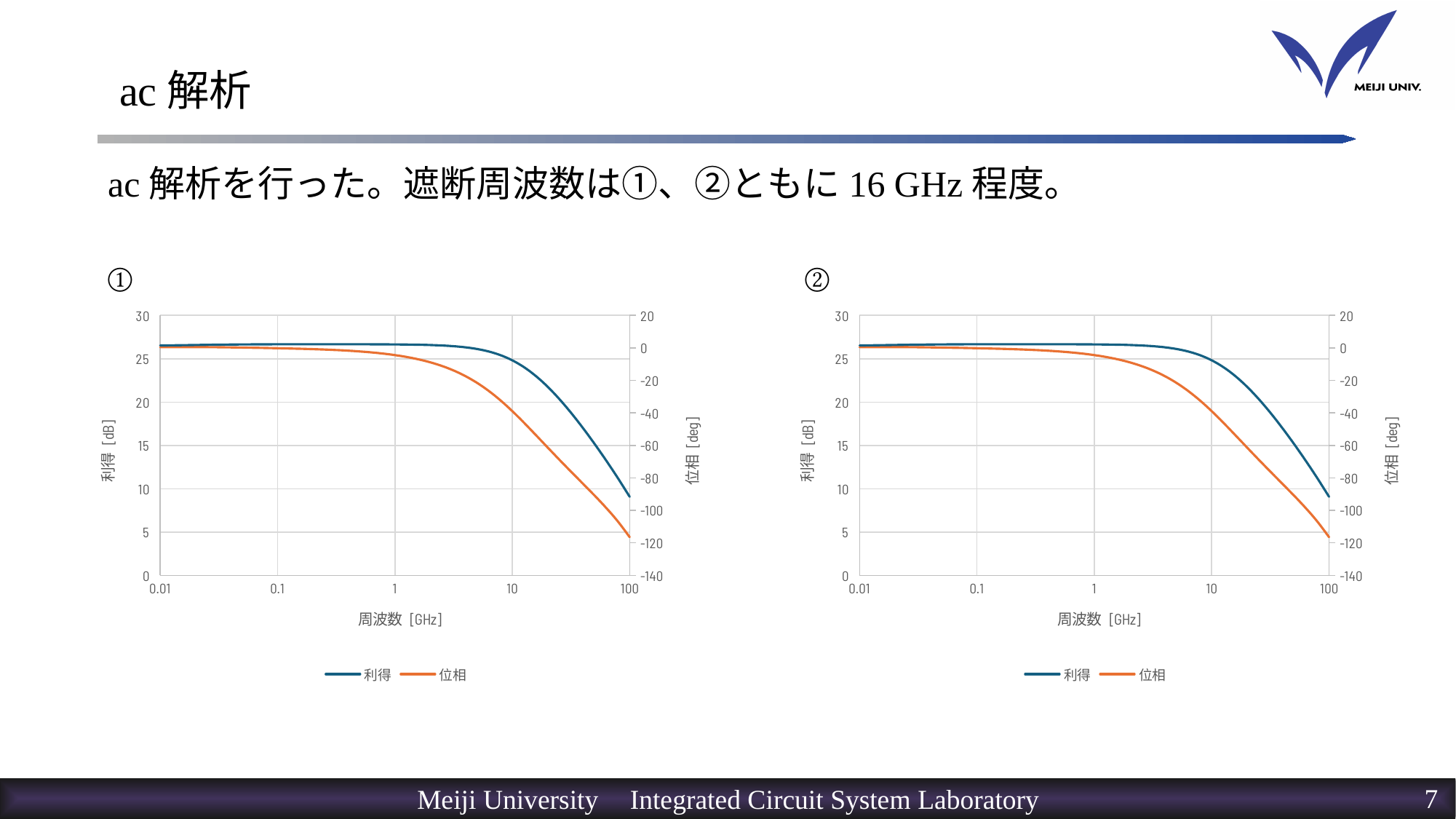

# ac解析
ac解析を行った。遮断周波数は①、②ともに16 GHz程度。
①
②

### Chart

| Category | 利得 | 位相 |
|---|---|---|

### Chart

| Category | 利得 | 位相 |
|---|---|---|